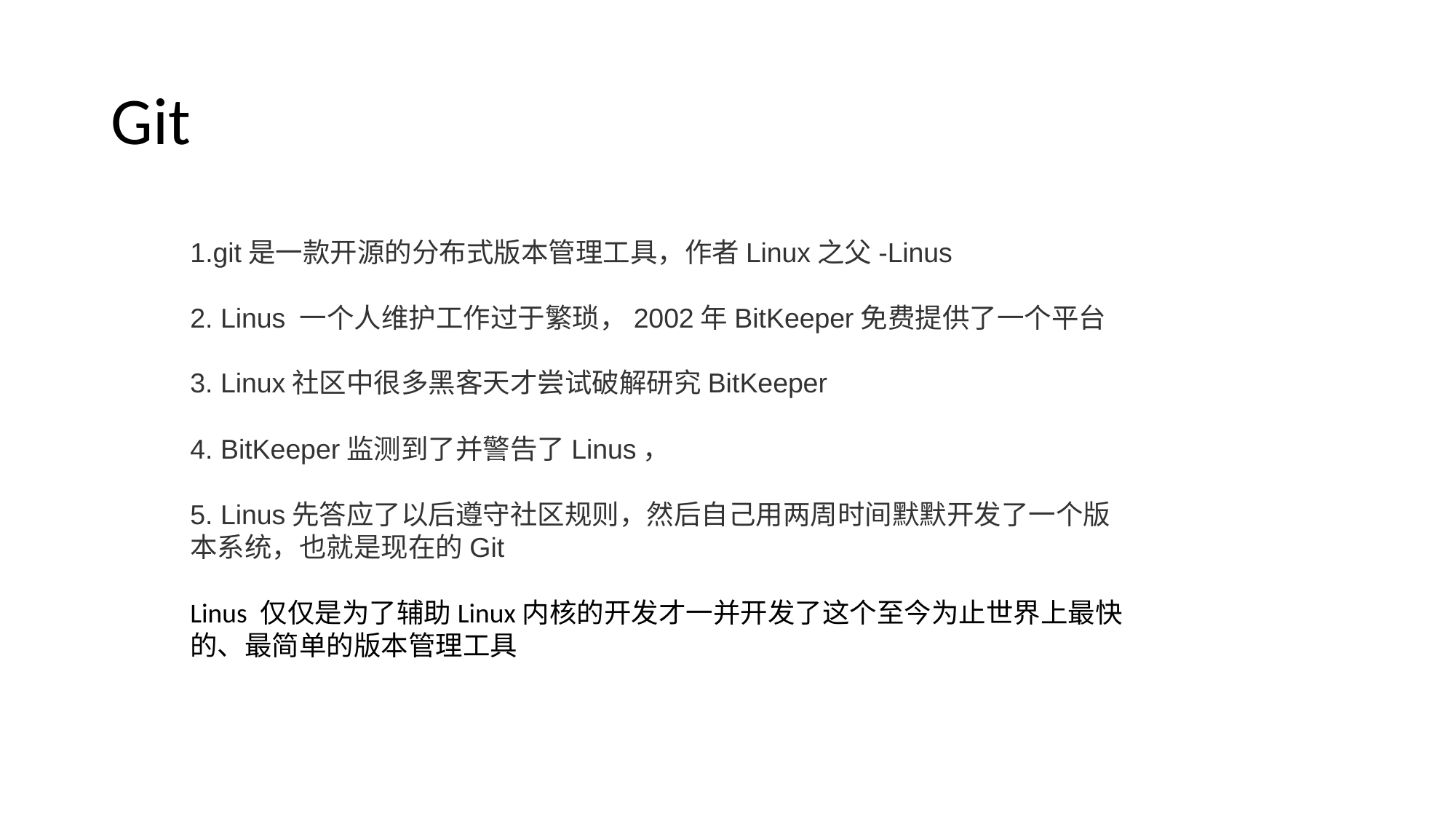

# Git
git是一款开源的分布式版本管理工具，作者Linux之父-Linus

2. Linus 一个人维护工作过于繁琐，2002年BitKeeper免费提供了一个平台

3. Linux社区中很多黑客天才尝试破解研究BitKeeper

4. BitKeeper监测到了并警告了Linus，

5. Linus先答应了以后遵守社区规则，然后自己用两周时间默默开发了一个版本系统，也就是现在的Git

Linus 仅仅是为了辅助Linux内核的开发才一并开发了这个至今为止世界上最快的、最简单的版本管理工具